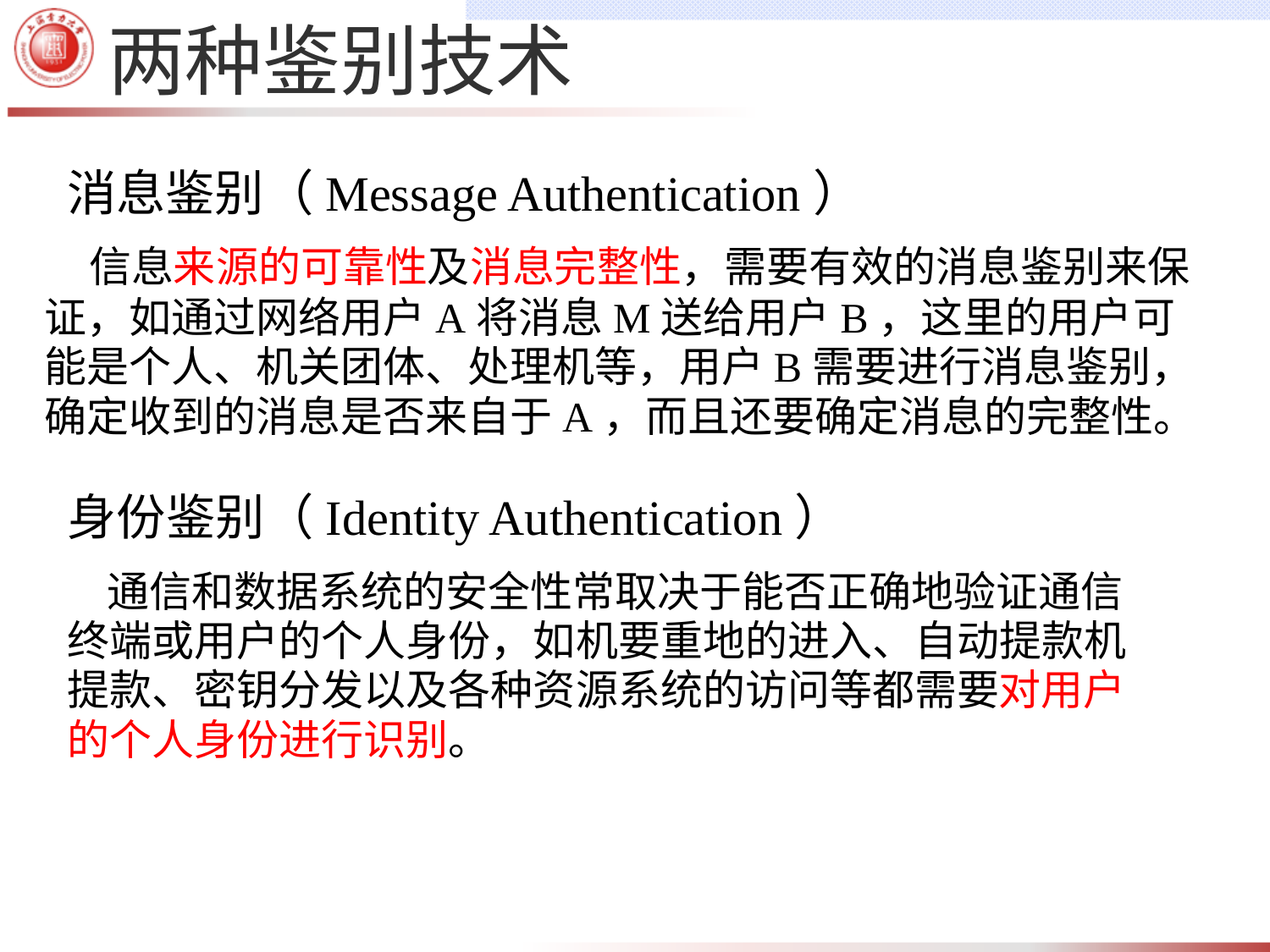

# 两种鉴别技术
 消息鉴别（Message Authentication）
   信息来源的可靠性及消息完整性，需要有效的消息鉴别来保证，如通过网络用户A将消息M送给用户B，这里的用户可能是个人、机关团体、处理机等，用户B需要进行消息鉴别，确定收到的消息是否来自于A，而且还要确定消息的完整性。
身份鉴别（Identity Authentication）
    通信和数据系统的安全性常取决于能否正确地验证通信终端或用户的个人身份，如机要重地的进入、自动提款机提款、密钥分发以及各种资源系统的访问等都需要对用户的个人身份进行识别。